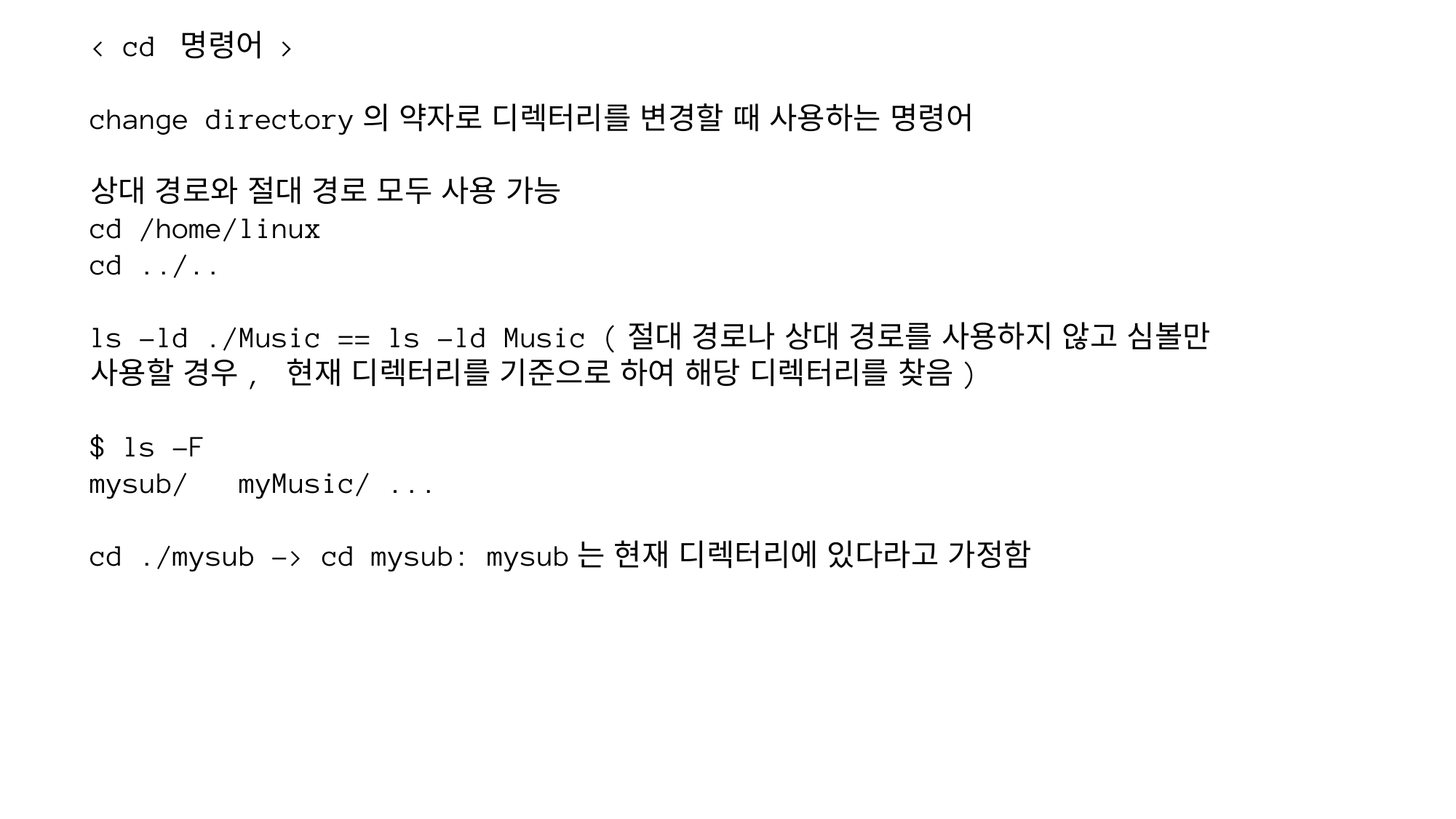

< cd 명령어 >

change directory의 약자로 디렉터리를 변경할 때 사용하는 명령어

상대 경로와 절대 경로 모두 사용 가능
cd /home/linux
cd ../..

ls -ld ./Music == ls -ld Music (절대 경로나 상대 경로를 사용하지 않고 심볼만
사용할 경우, 현재 디렉터리를 기준으로 하여 해당 디렉터리를 찾음)

$ ls -F
mysub/   myMusic/ ...

cd ./mysub -> cd mysub: mysub는 현재 디렉터리에 있다라고 가정함